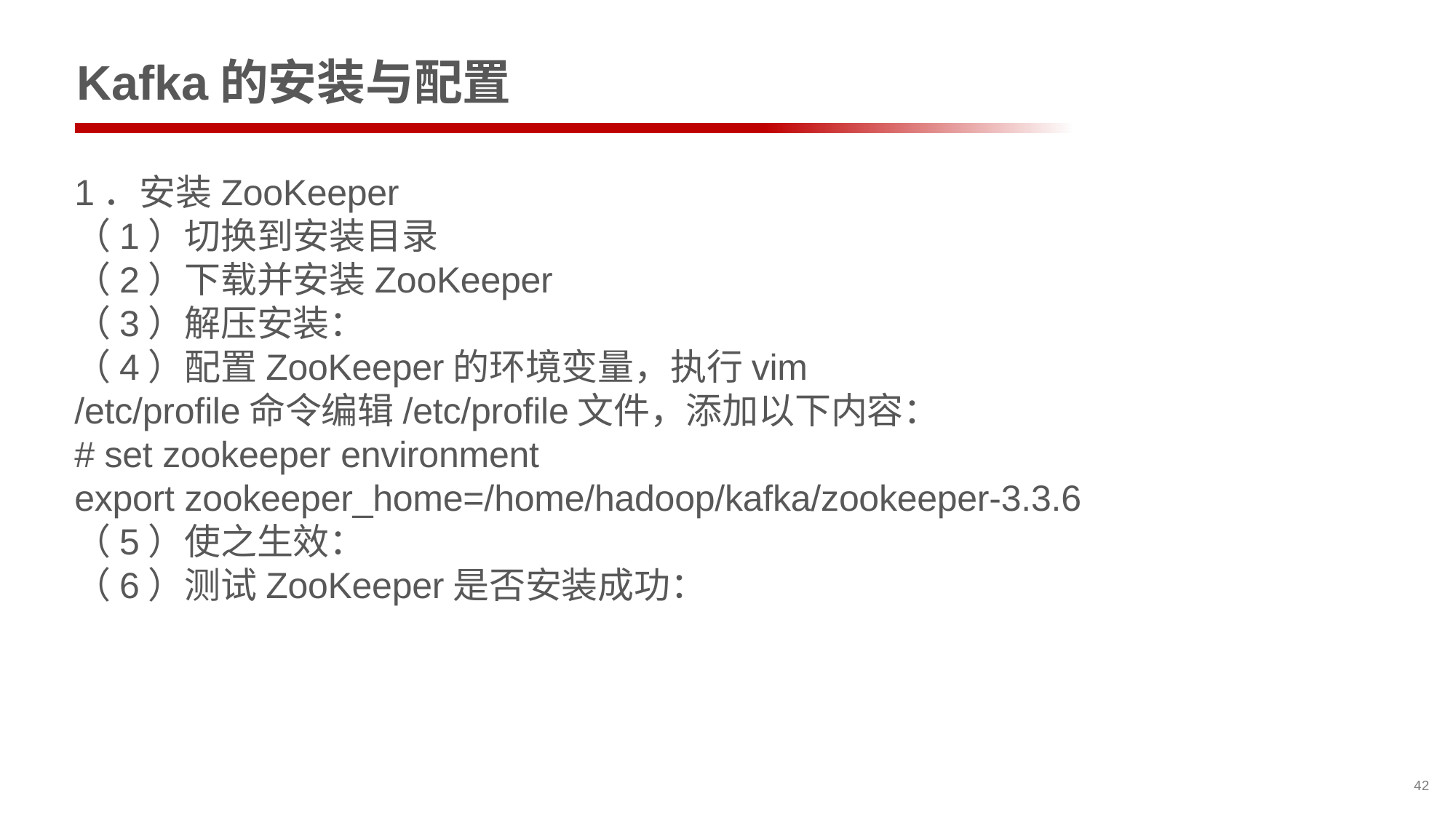

# Kafka的安装与配置

1．安装ZooKeeper
（1）切换到安装目录
（2）下载并安装ZooKeeper
（3）解压安装：
（4）配置ZooKeeper的环境变量，执行vim /etc/profile命令编辑/etc/profile文件，添加以下内容：
# set zookeeper environment
export zookeeper_home=/home/hadoop/kafka/zookeeper-3.3.6
（5）使之生效：
（6）测试ZooKeeper是否安装成功：
42